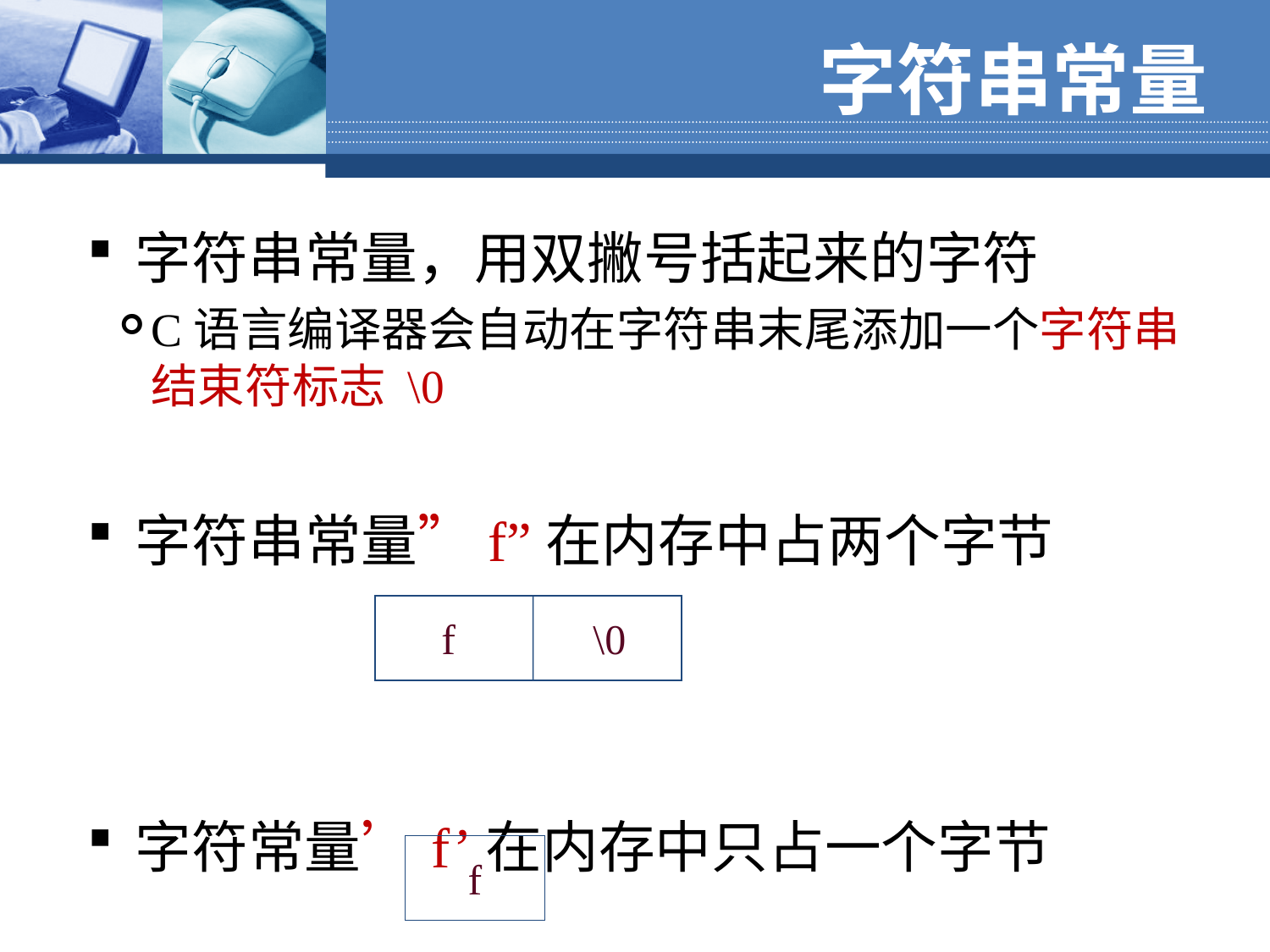

字符串常量
# 字符串常量，用双撇号括起来的字符
C语言编译器会自动在字符串末尾添加一个字符串结束符标志 \0

字符串常量”f”在内存中占两个字节

字符常量’f’在内存中只占一个字节

  f             \0

f